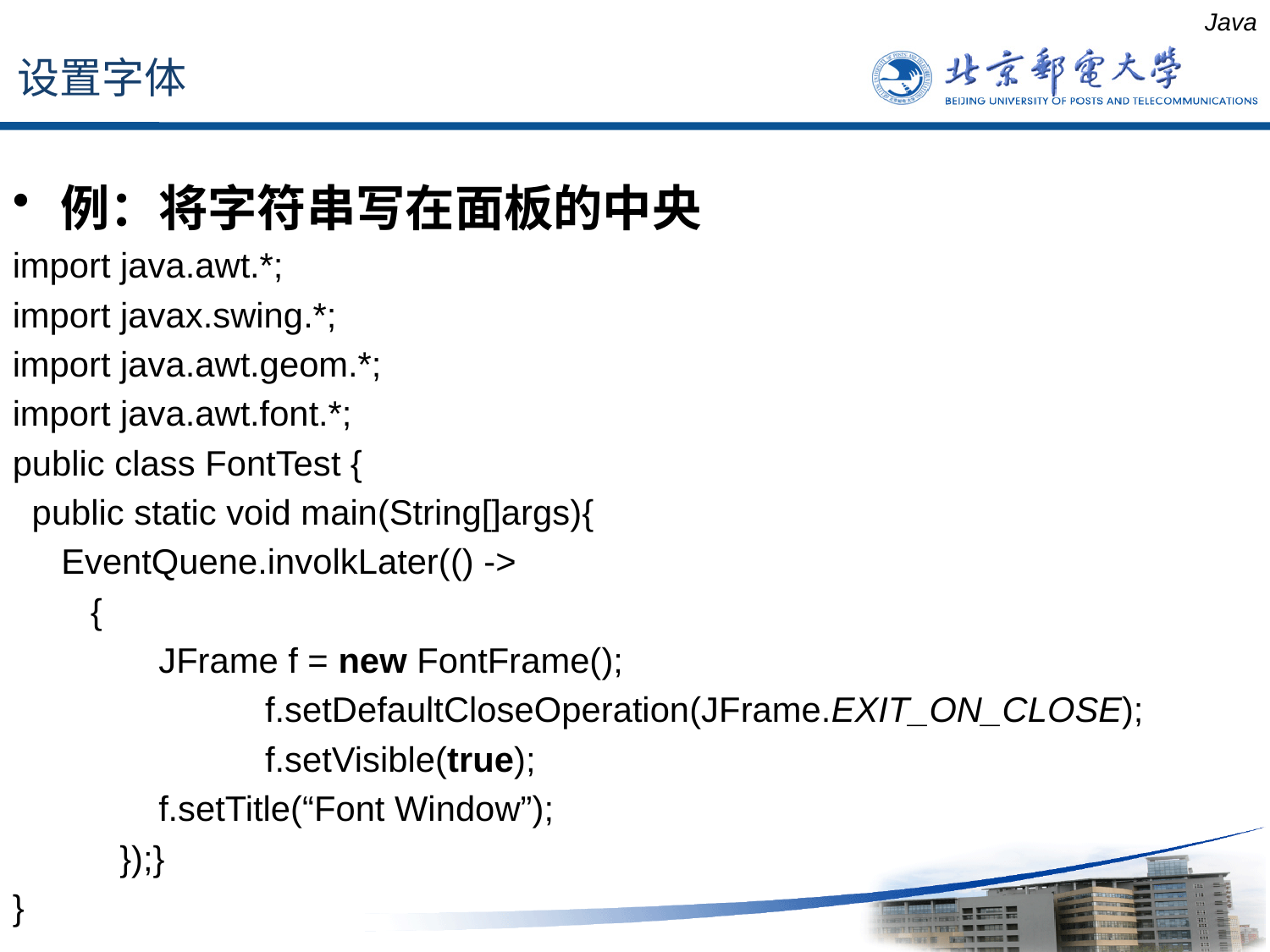

设置字体
Java
例：将字符串写在面板的中央
import java.awt.*;
import javax.swing.*;
import java.awt.geom.*;
import java.awt.font.*;
public class FontTest {
  public static void main(String[]args){
     EventQuene.involkLater(() ->
        {
               JFrame f = new FontFrame();
		        f.setDefaultCloseOperation(JFrame.EXIT_ON_CLOSE);
		        f.setVisible(true);
               f.setTitle(“Font Window”);
           });}
}